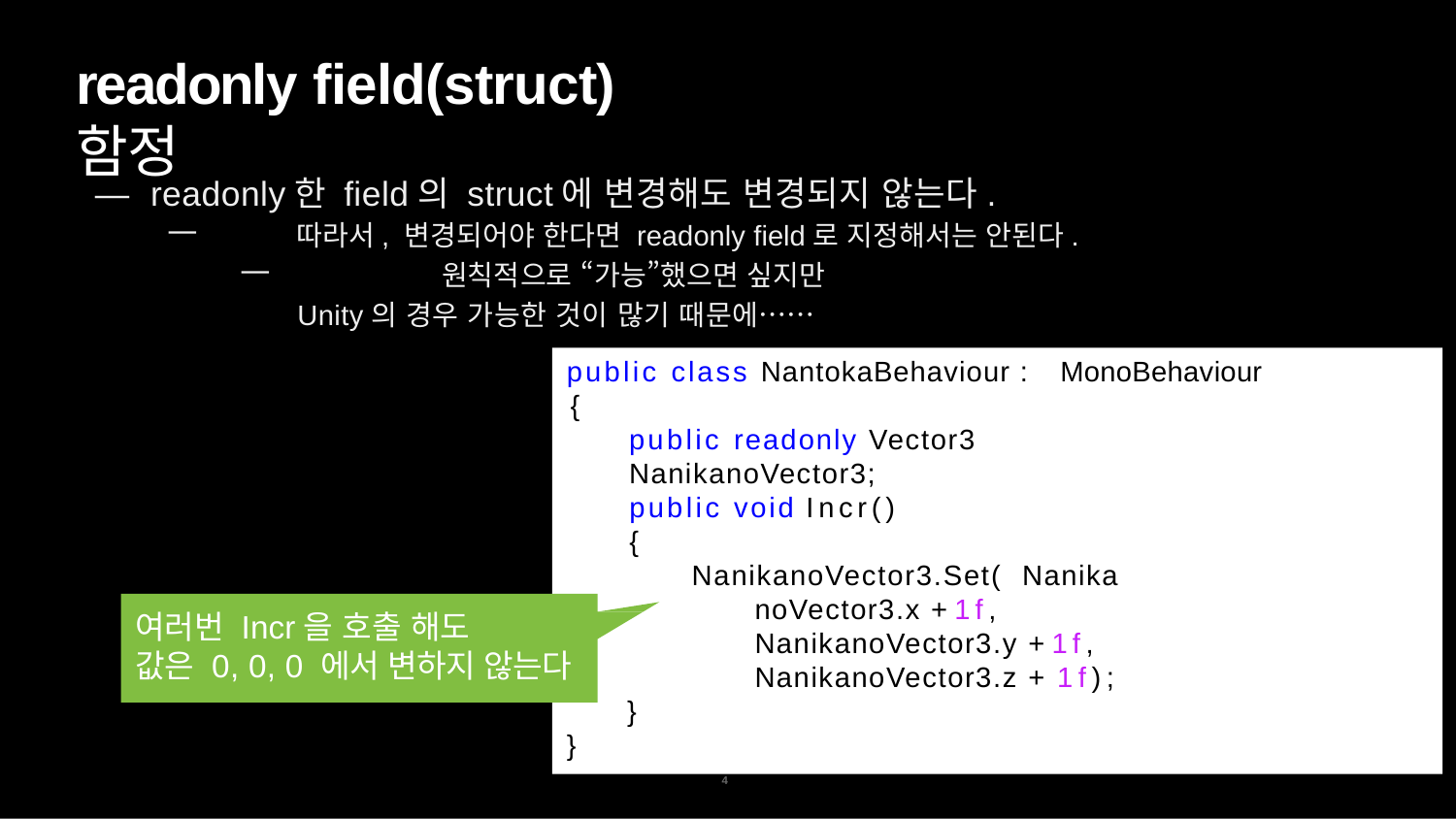

# readonly field(struct)함정
—	readonly한 field의 struct에 변경해도 변경되지 않는다.
—	따라서, 변경되어야 한다면 readonly field로 지정해서는 안된다.
—	원칙적으로 “가능”했으면 싶지만
Unity의 경우 가능한 것이 많기 때문에……
public class NantokaBehaviour : MonoBehaviour
{
public readonly Vector3 NanikanoVector3;

public void Incr()
{
NanikanoVector3.Set(  NanikanoVector3.x + 1f,  NanikanoVector3.y + 1f,  NanikanoVector3.z + 1f);
}

여러번 Incr을 호출 해도
값은 0, 0, 0 에서 변하지 않는다
}
54